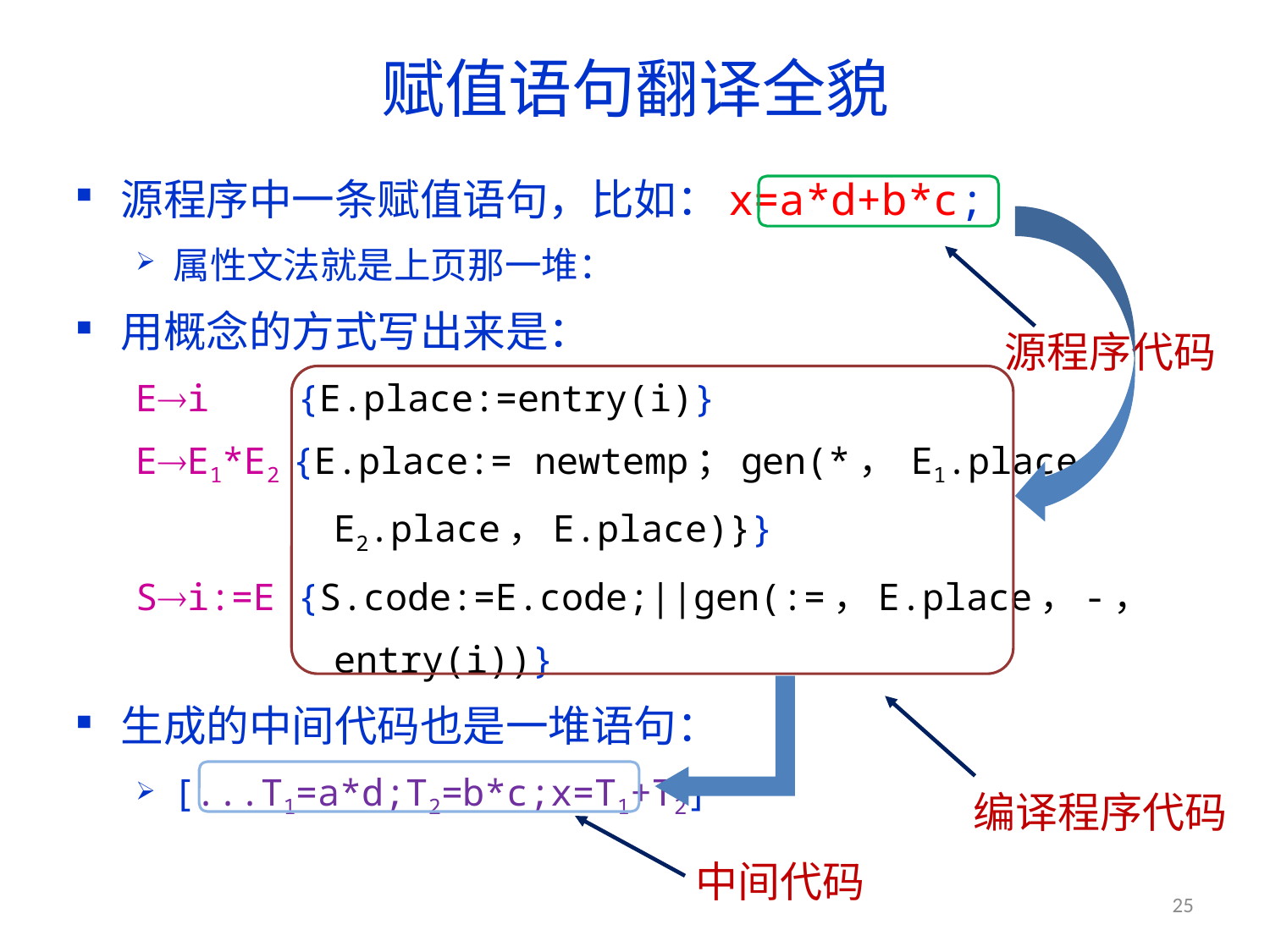

# 赋值语句翻译全貌
源程序中一条赋值语句，比如：x=a*d+b*c;
属性文法就是上页那一堆：
用概念的方式写出来是：
E→i    {E.place:=entry(i)}
E→E1*E2 {E.place:= newtemp；gen(*， E1.place，
         E2.place，E.place)}}
S→i:=E {S.code:=E.code;||gen(:=，E.place，-，
         entry(i))}
生成的中间代码也是一堆语句：
[...T1=a*d;T2=b*c;x=T1+T2]

源程序代码

编译程序代码
中间代码
25